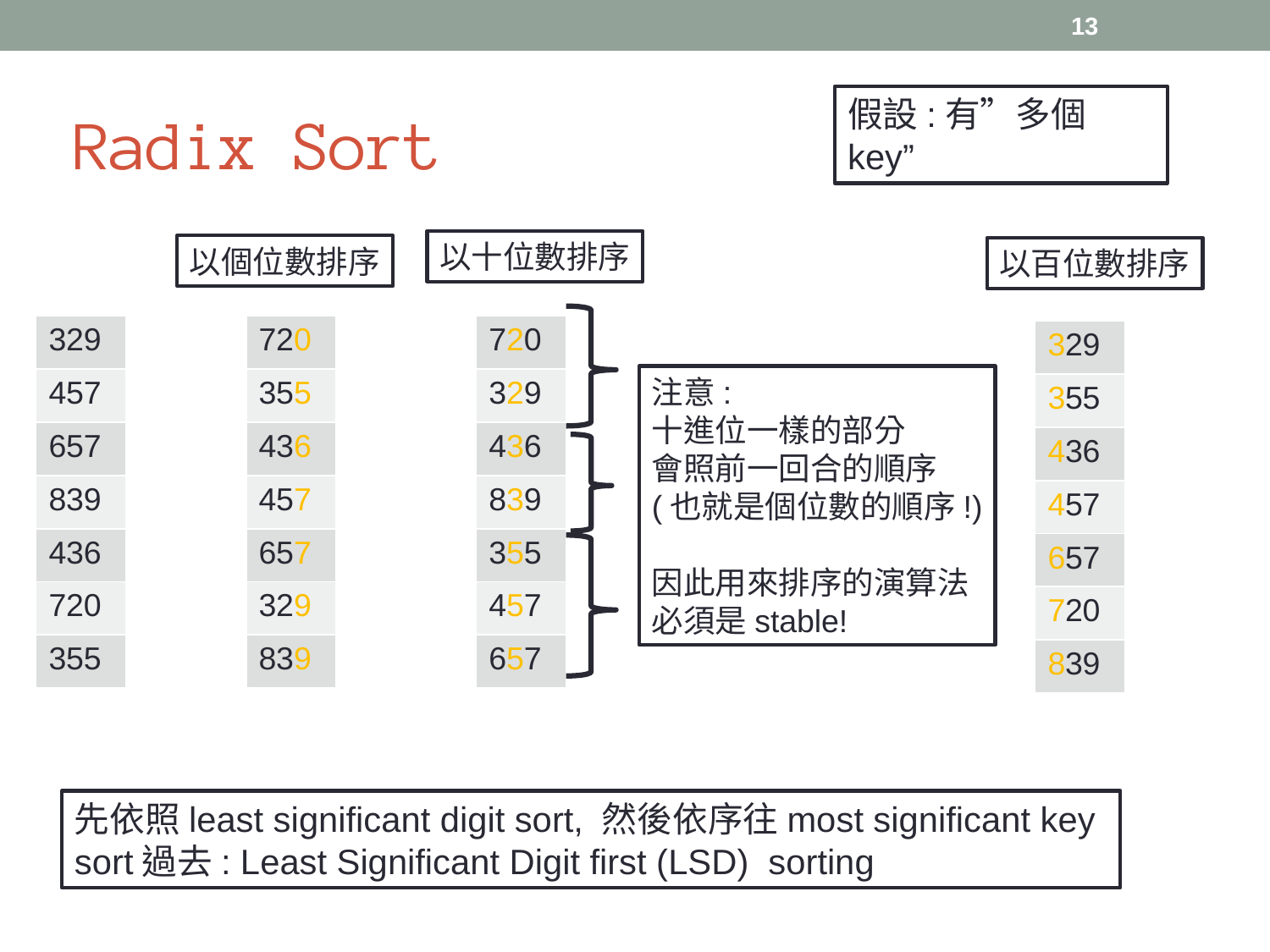

13
# Radix Sort
假設:有”多個key”
以十位數排序
以個位數排序
以百位數排序

| 329 |
| --- |
| 457 |
| 657 |
| 839 |
| 436 |
| 720 |
| 355 |
| 720 |
| --- |
| 355 |
| 436 |
| 457 |
| 657 |
| 329 |
| 839 |
| 720 |
| --- |
| 329 |
| 436 |
| 839 |
| 355 |
| 457 |
| 657 |
| 329 |
| --- |
| 355 |
| 436 |
| 457 |
| 657 |
| 720 |
| 839 |
注意:
十進位一樣的部分
會照前一回合的順序
(也就是個位數的順序!)

因此用來排序的演算法
必須是stable!

先依照least significant digit sort, 然後依序往most significant key sort過去: Least Significant Digit first (LSD)  sorting